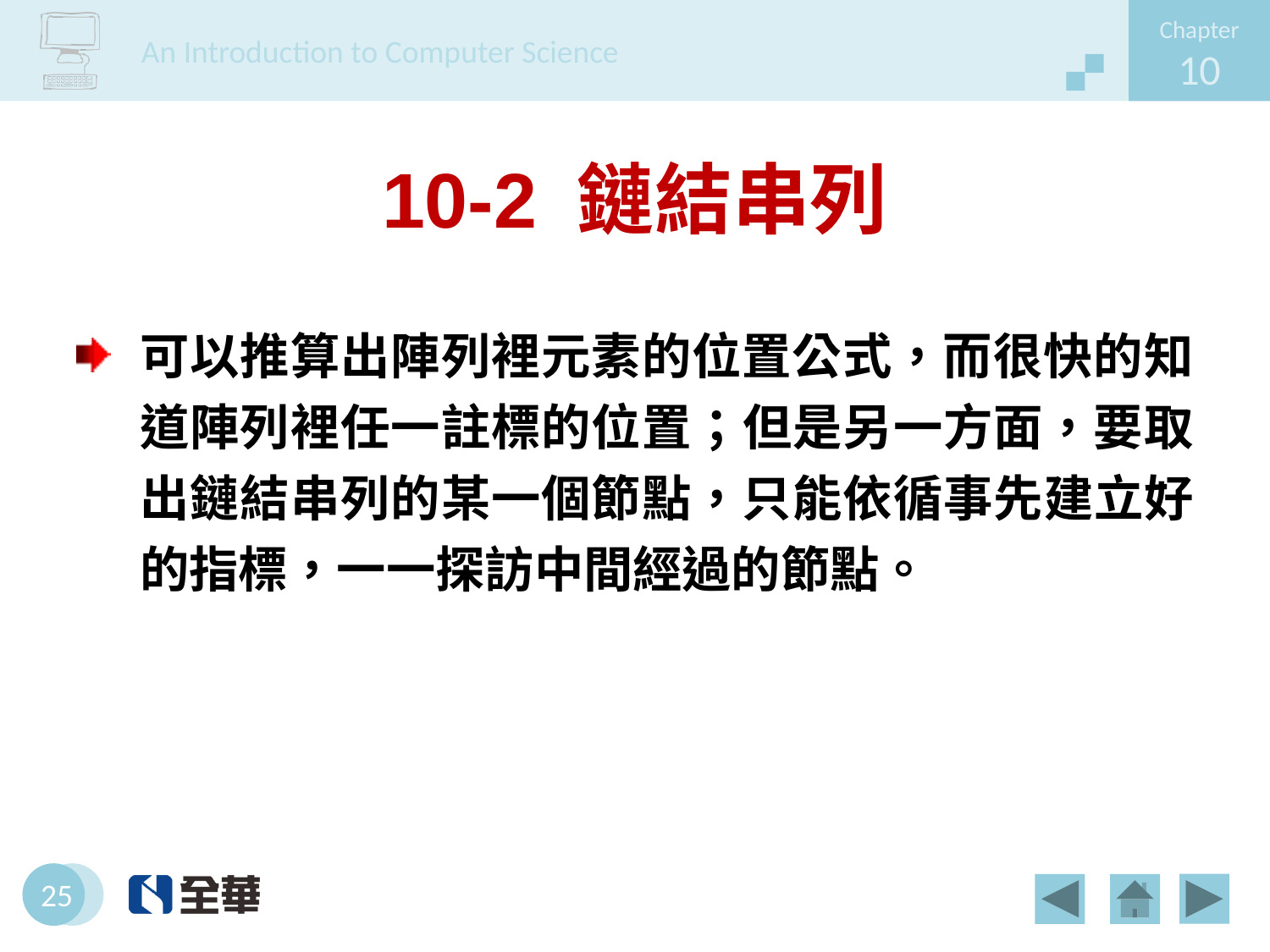

# 10-2 鏈結串列
可以推算出陣列裡元素的位置公式，而很快的知道陣列裡任一註標的位置；但是另一方面，要取出鏈結串列的某一個節點，只能依循事先建立好的指標，一一探訪中間經過的節點。